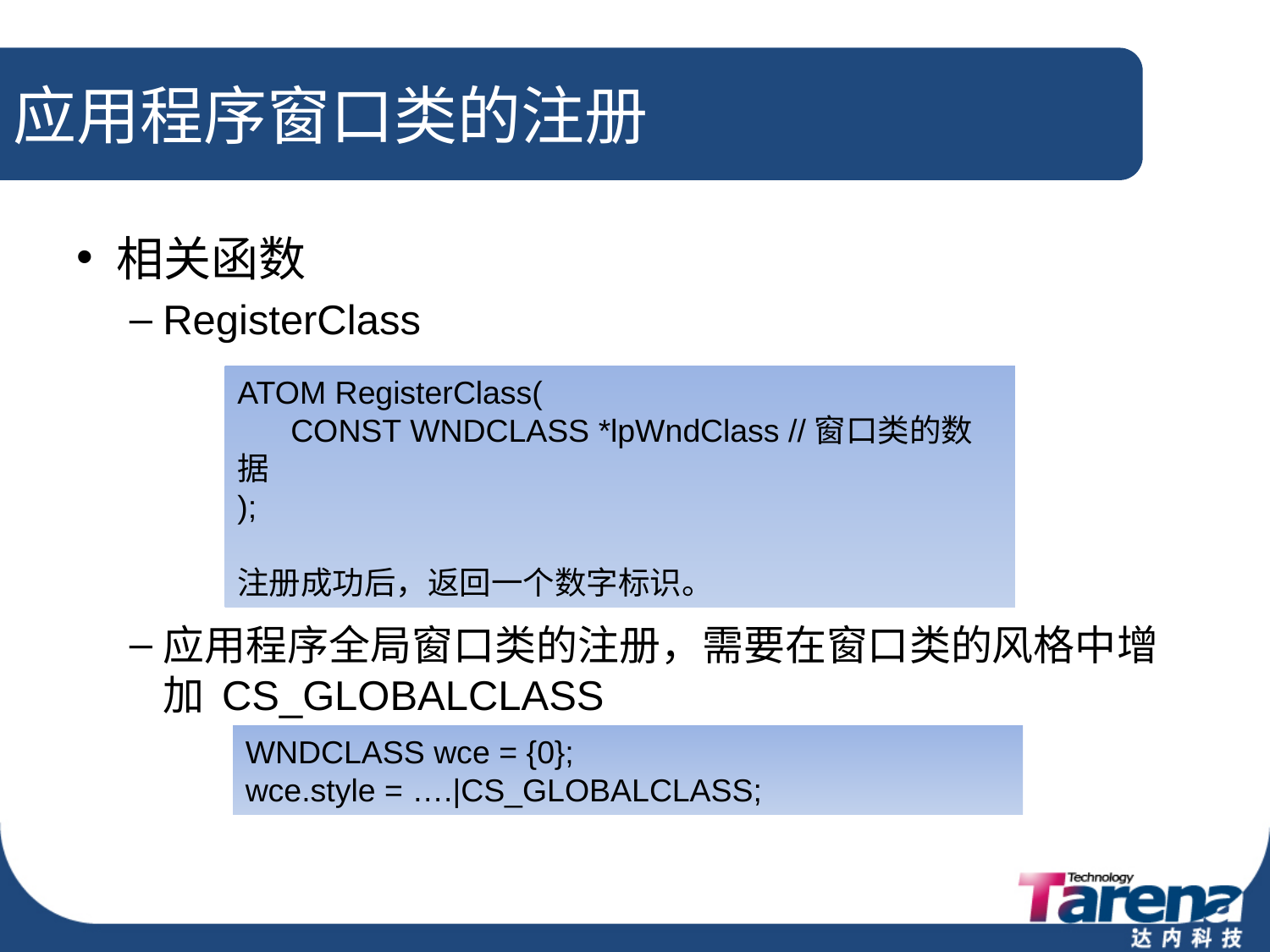

# 应用程序窗口类的注册
相关函数
RegisterClass

应用程序全局窗口类的注册，需要在窗口类的风格中增加 CS_GLOBALCLASS

ATOM RegisterClass(
      CONST WNDCLASS *lpWndClass //窗口类的数据
);

注册成功后，返回一个数字标识。
WNDCLASS wce = {0};
wce.style = ….|CS_GLOBALCLASS;